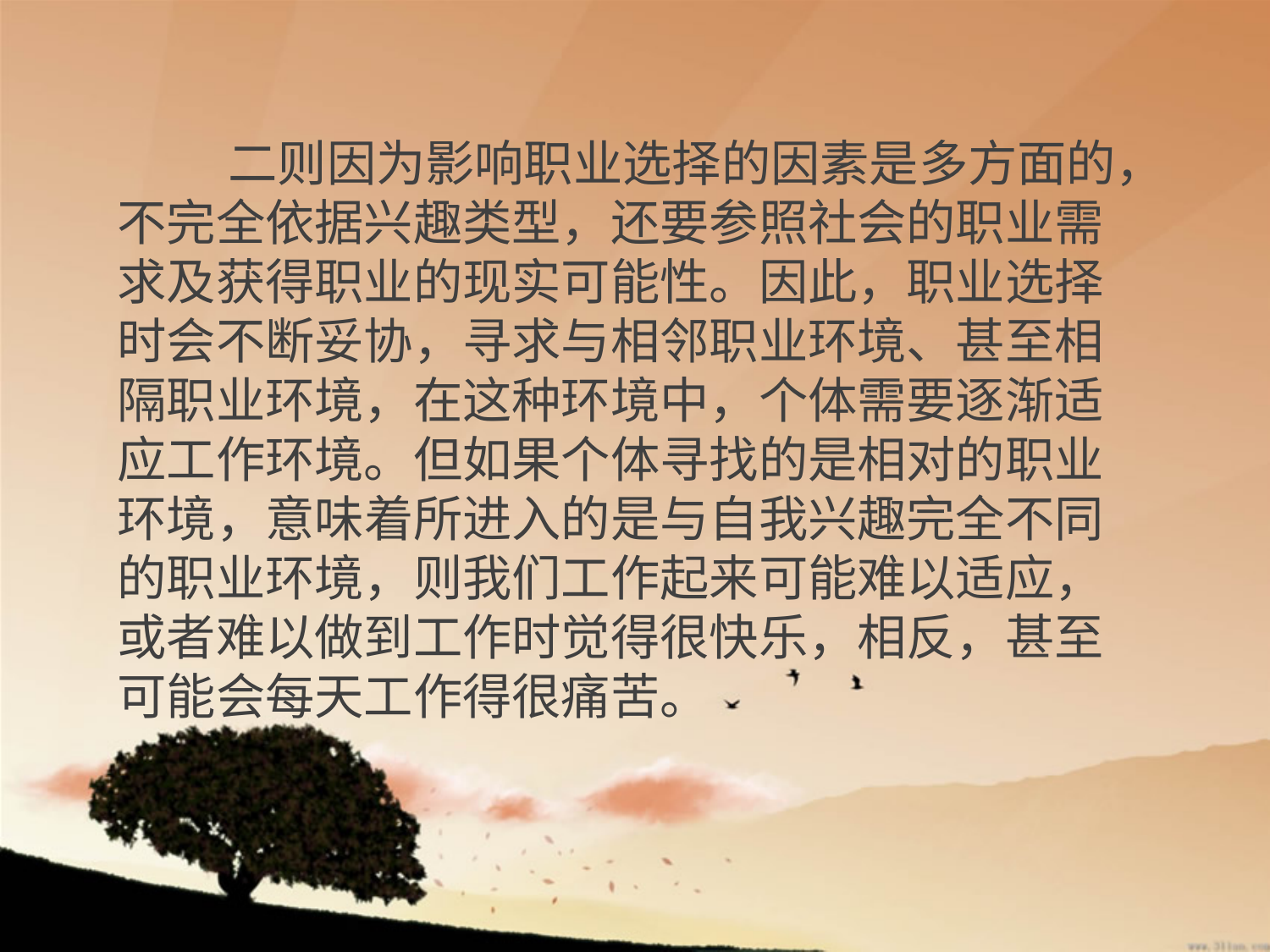

二则因为影响职业选择的因素是多方面的，不完全依据兴趣类型，还要参照社会的职业需求及获得职业的现实可能性。因此，职业选择时会不断妥协，寻求与相邻职业环境、甚至相隔职业环境，在这种环境中，个体需要逐渐适应工作环境。但如果个体寻找的是相对的职业环境，意味着所进入的是与自我兴趣完全不同的职业环境，则我们工作起来可能难以适应，或者难以做到工作时觉得很快乐，相反，甚至可能会每天工作得很痛苦。